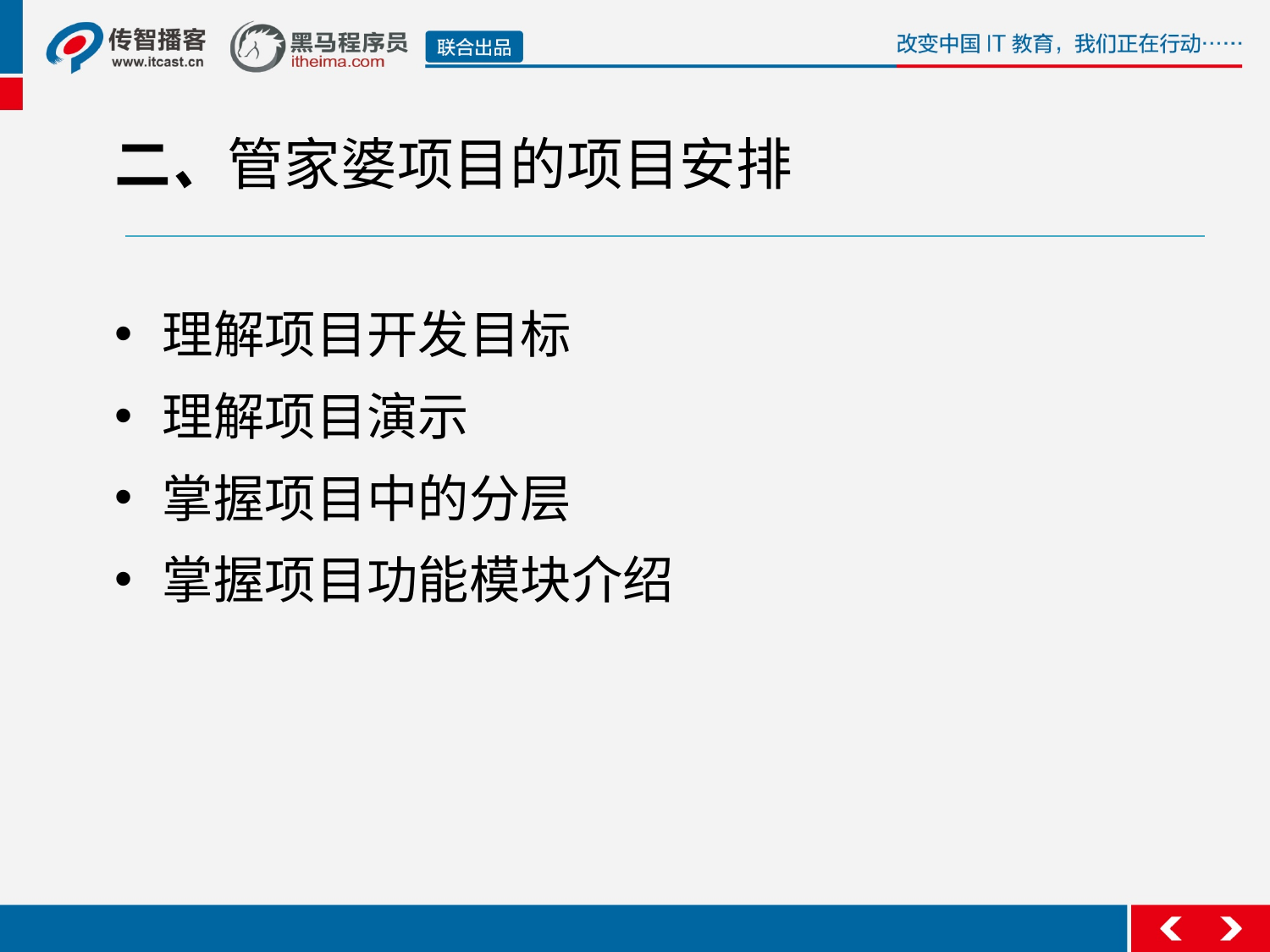

二、管家婆项目的项目安排
理解项目开发目标
理解项目演示
掌握项目中的分层
掌握项目功能模块介绍